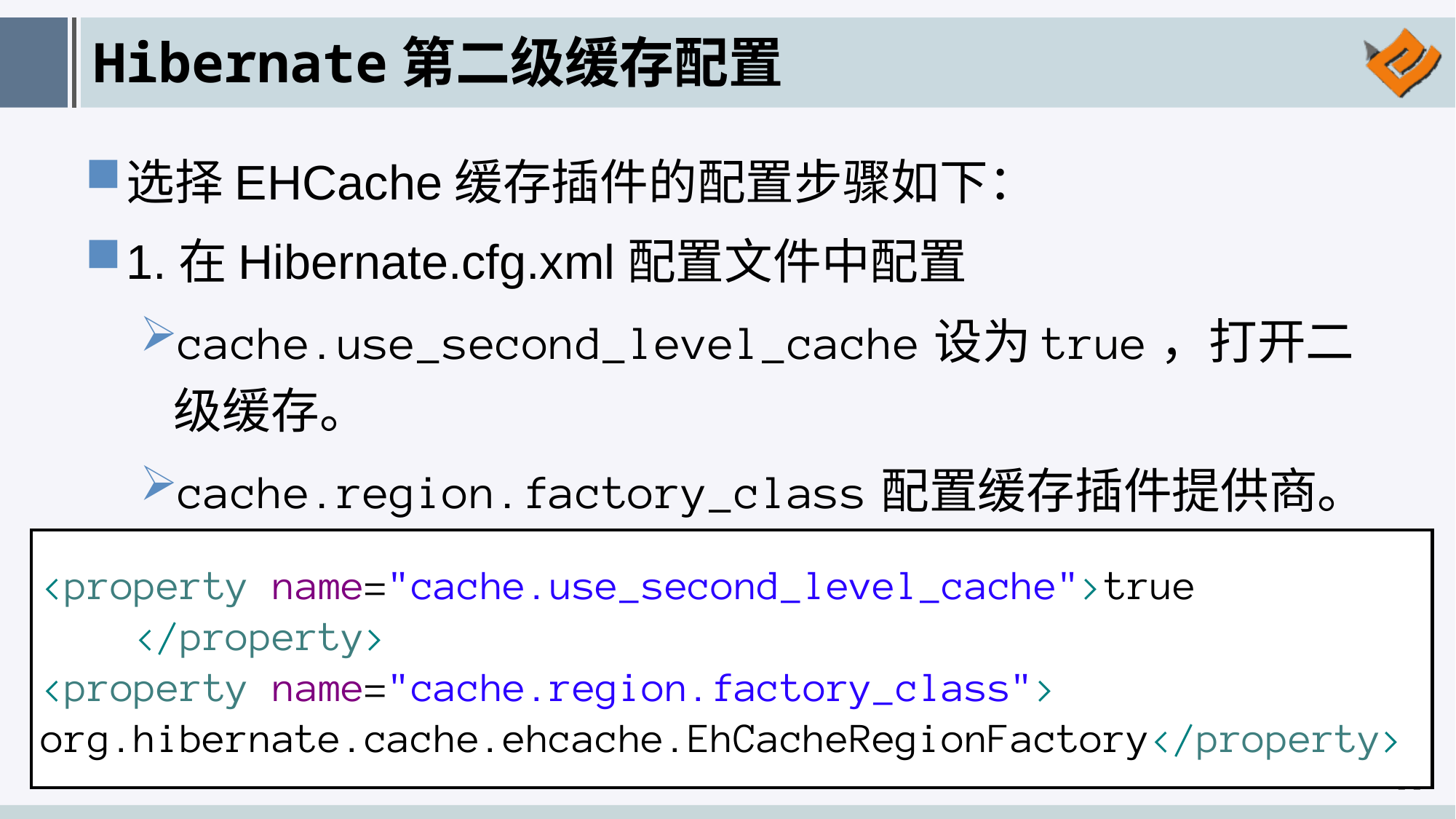

# Hibernate第二级缓存配置
选择EHCache缓存插件的配置步骤如下：
1.在Hibernate.cfg.xml配置文件中配置
cache.use_second_level_cache设为true，打开二级缓存。
cache.region.factory_class配置缓存插件提供商。

<property name="cache.use_second_level_cache">true
    </property>
<property name="cache.region.factory_class">
org.hibernate.cache.ehcache.EhCacheRegionFactory</property>